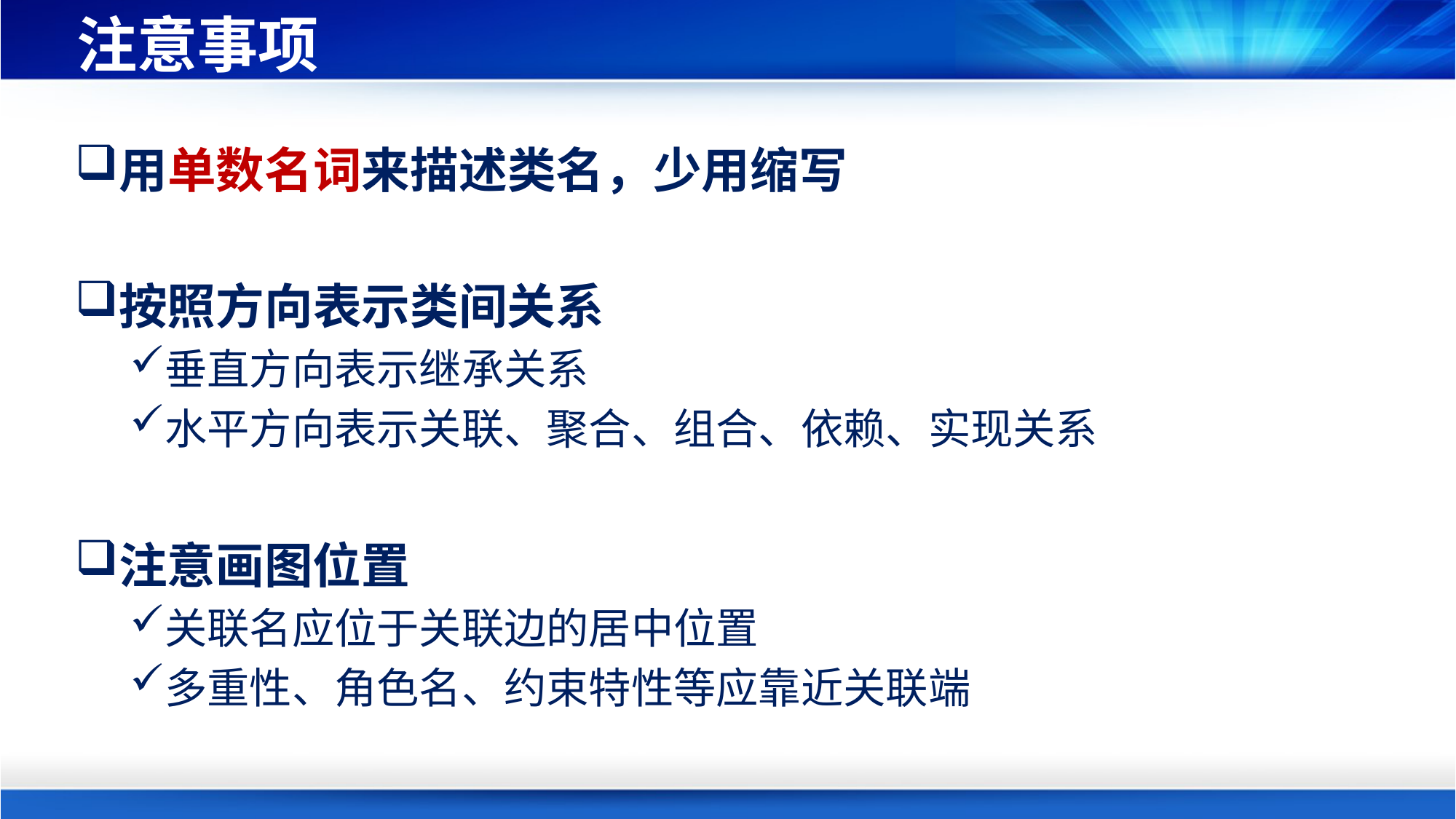

# 注意事项
用单数名词来描述类名，少用缩写

按照方向表示类间关系
垂直方向表示继承关系
水平方向表示关联、聚合、组合、依赖、实现关系

注意画图位置
关联名应位于关联边的居中位置
多重性、角色名、约束特性等应靠近关联端